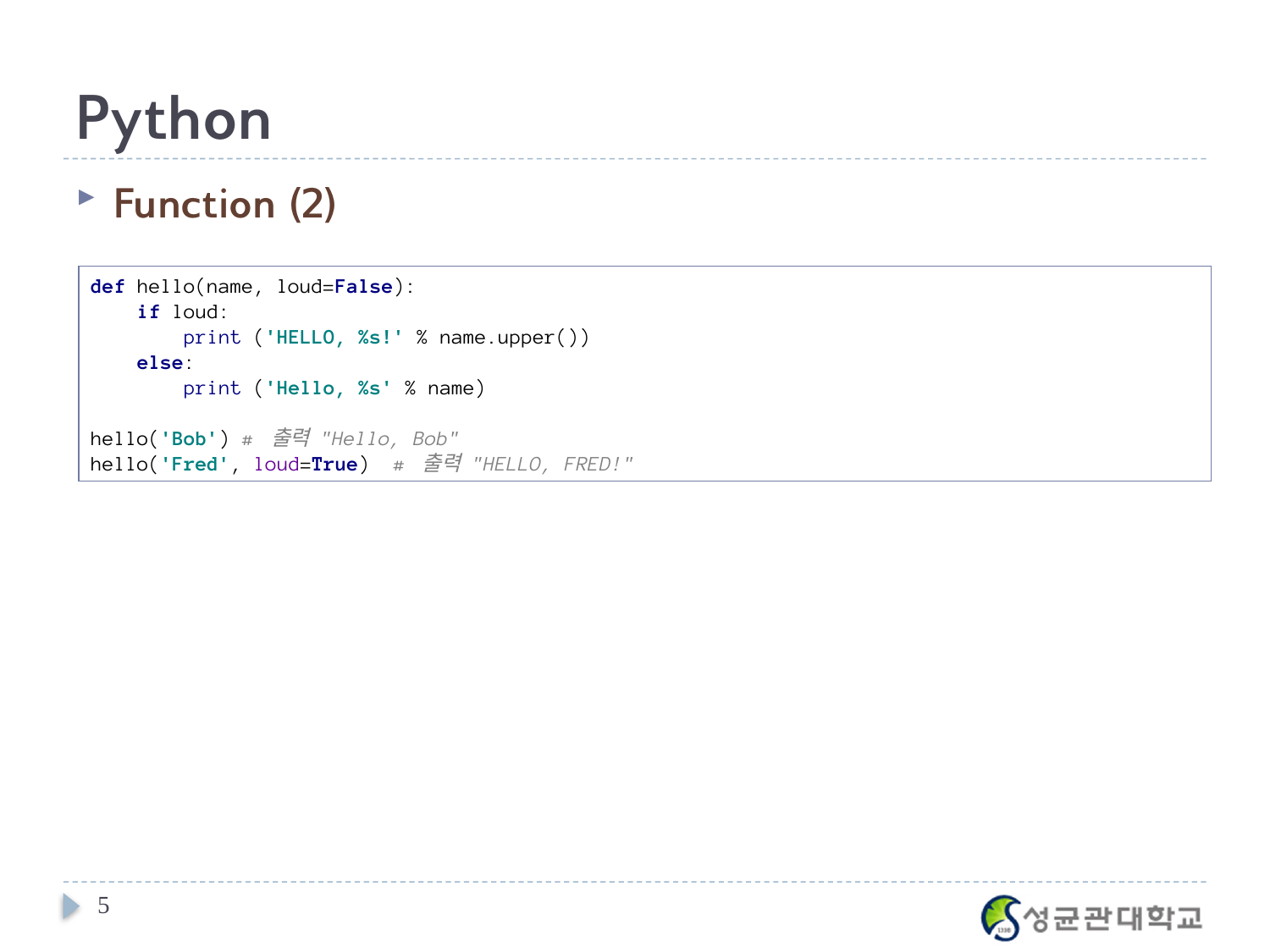

# Python
Function (2)
def hello(name, loud=False):
    if loud:
        print ('HELLO, %s!' % name.upper())
    else:
        print ('Hello, %s' % name)
hello('Bob') # 출력 "Hello, Bob"
hello('Fred', loud=True)  # 출력 "HELLO, FRED!"
5